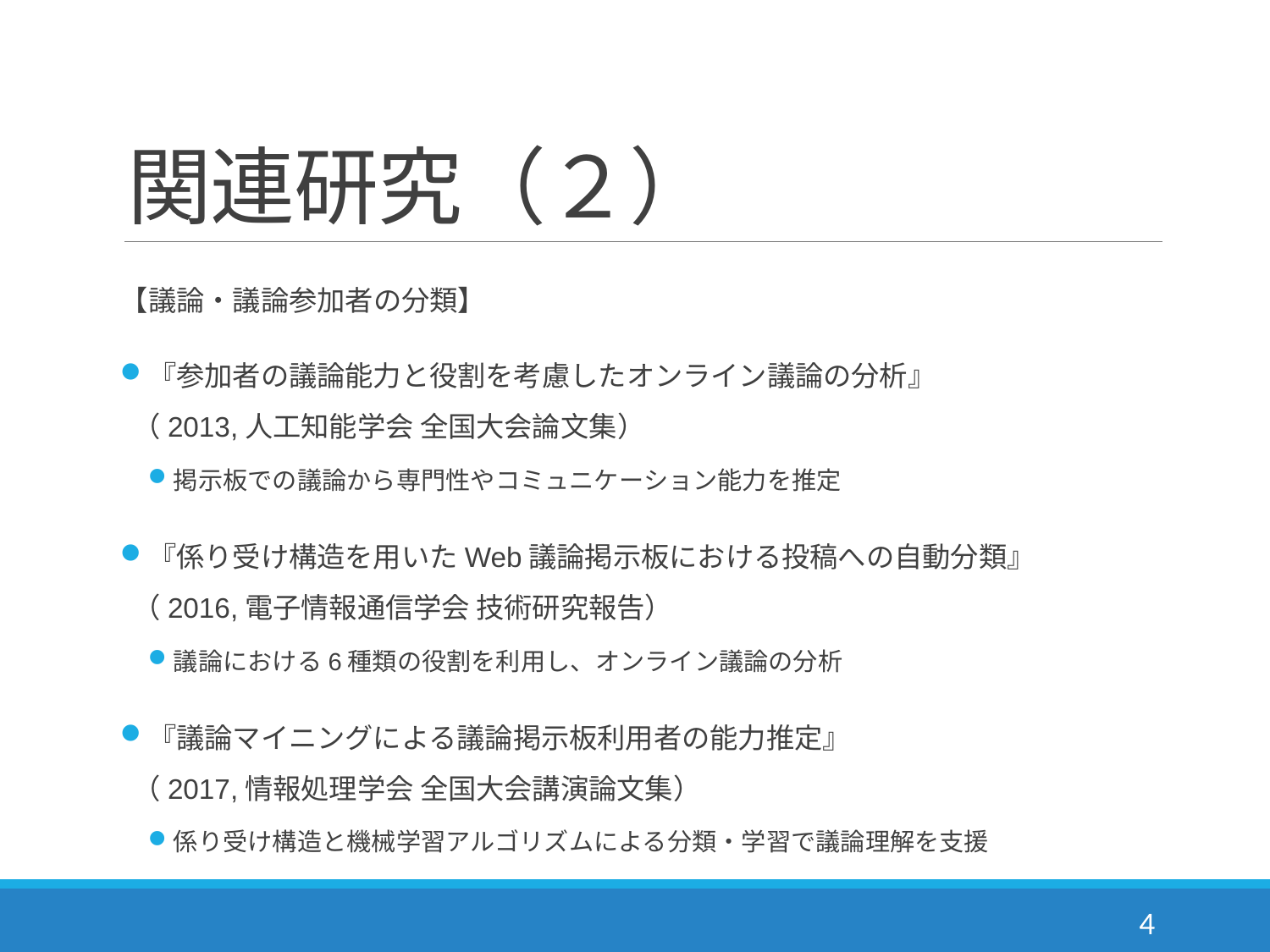

# 関連研究（２）
【議論・議論参加者の分類】
『参加者の議論能力と役割を考慮したオンライン議論の分析』
（2013,人工知能学会 全国大会論文集）
掲示板での議論から専門性やコミュニケーション能力を推定
『係り受け構造を用いたWeb議論掲示板における投稿への自動分類』
（2016,電子情報通信学会 技術研究報告）
議論における6種類の役割を利用し、オンライン議論の分析
『議論マイニングによる議論掲示板利用者の能力推定』
（2017,情報処理学会 全国大会講演論文集）
係り受け構造と機械学習アルゴリズムによる分類・学習で議論理解を支援
4